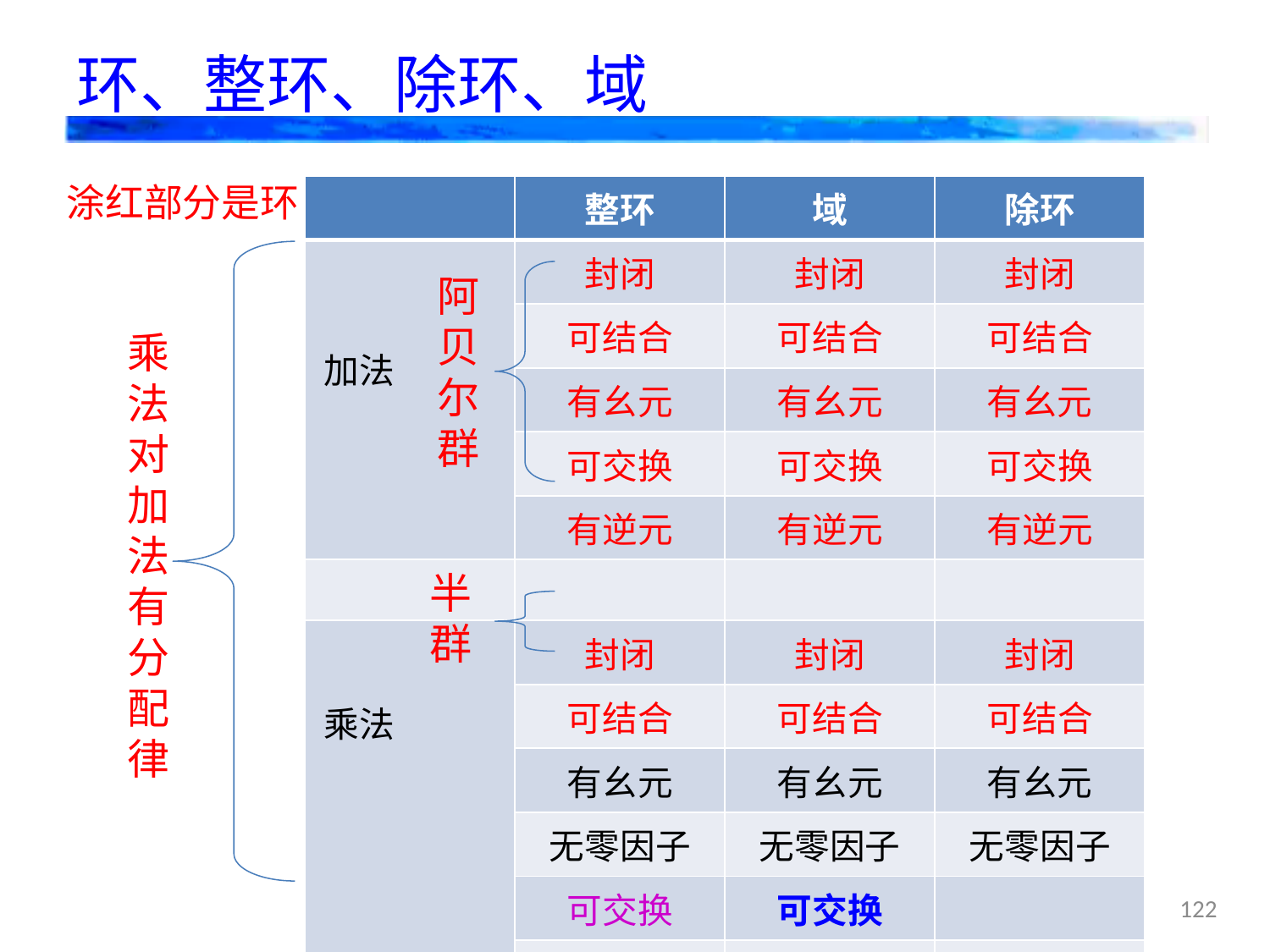

# 环、整环、除环、域
涂红部分是环
|  | 整环 | 域 | 除环 |
| --- | --- | --- | --- |
|  | 封闭 | 封闭 | 封闭 |
|  | 可结合 | 可结合 | 可结合 |
|  | 有幺元 | 有幺元 | 有幺元 |
|  | 可交换 | 可交换 | 可交换 |
|  | 有逆元 | 有逆元 | 有逆元 |
|  |  |  |  |
|  | 封闭 | 封闭 | 封闭 |
|  | 可结合 | 可结合 | 可结合 |
|  | 有幺元 | 有幺元 | 有幺元 |
|  | 无零因子 | 无零因子 | 无零因子 |
|  | 可交换 | 可交换 |  |
|  |  | 非零元有逆 | 非零元有逆 |
阿贝尔
群

乘
法
对
加
法
有
分
配
律
加法
半群

乘法
122